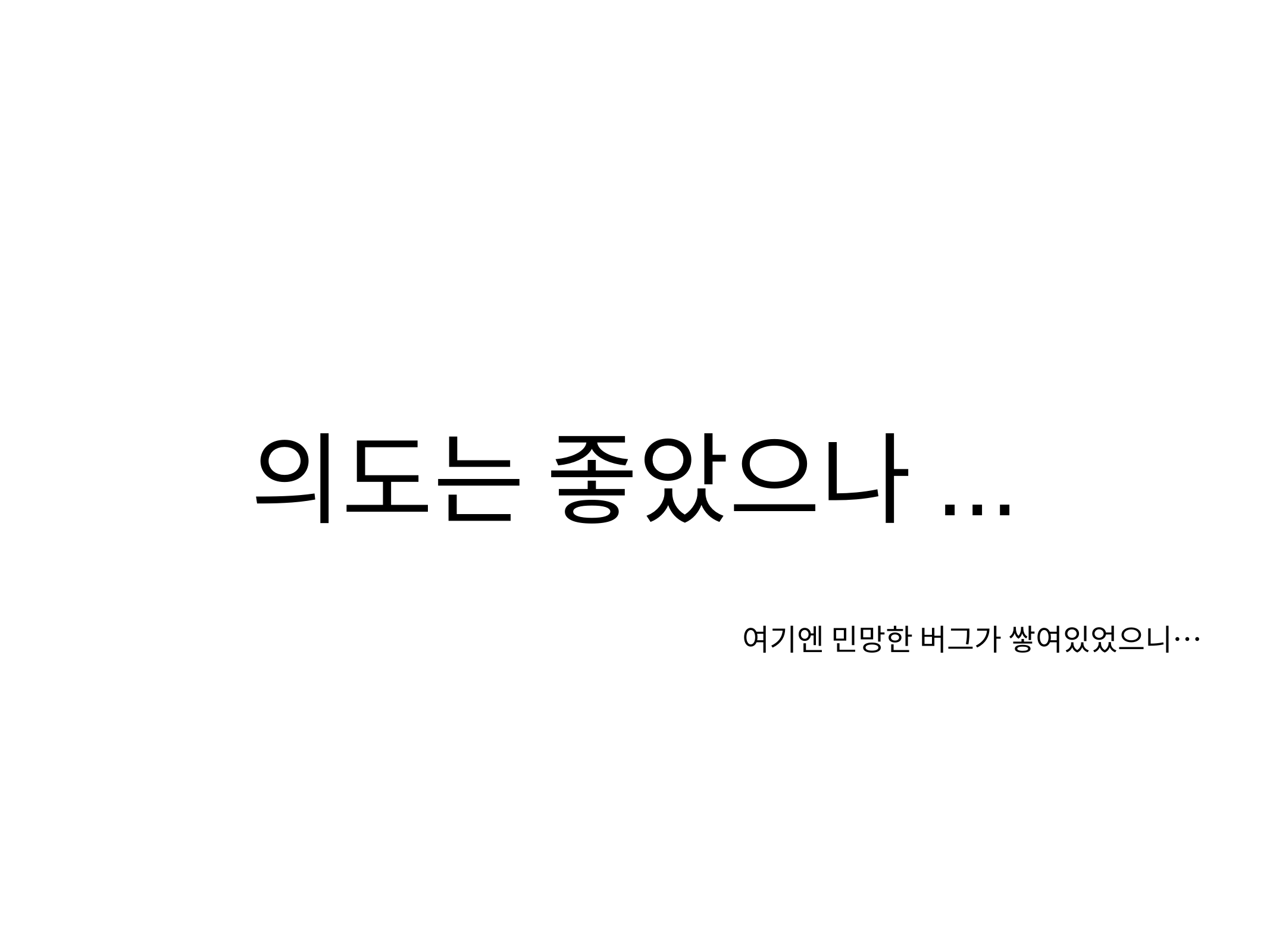

# 의도는 좋았으나...
여기엔 민망한 버그가 쌓여있었으니…